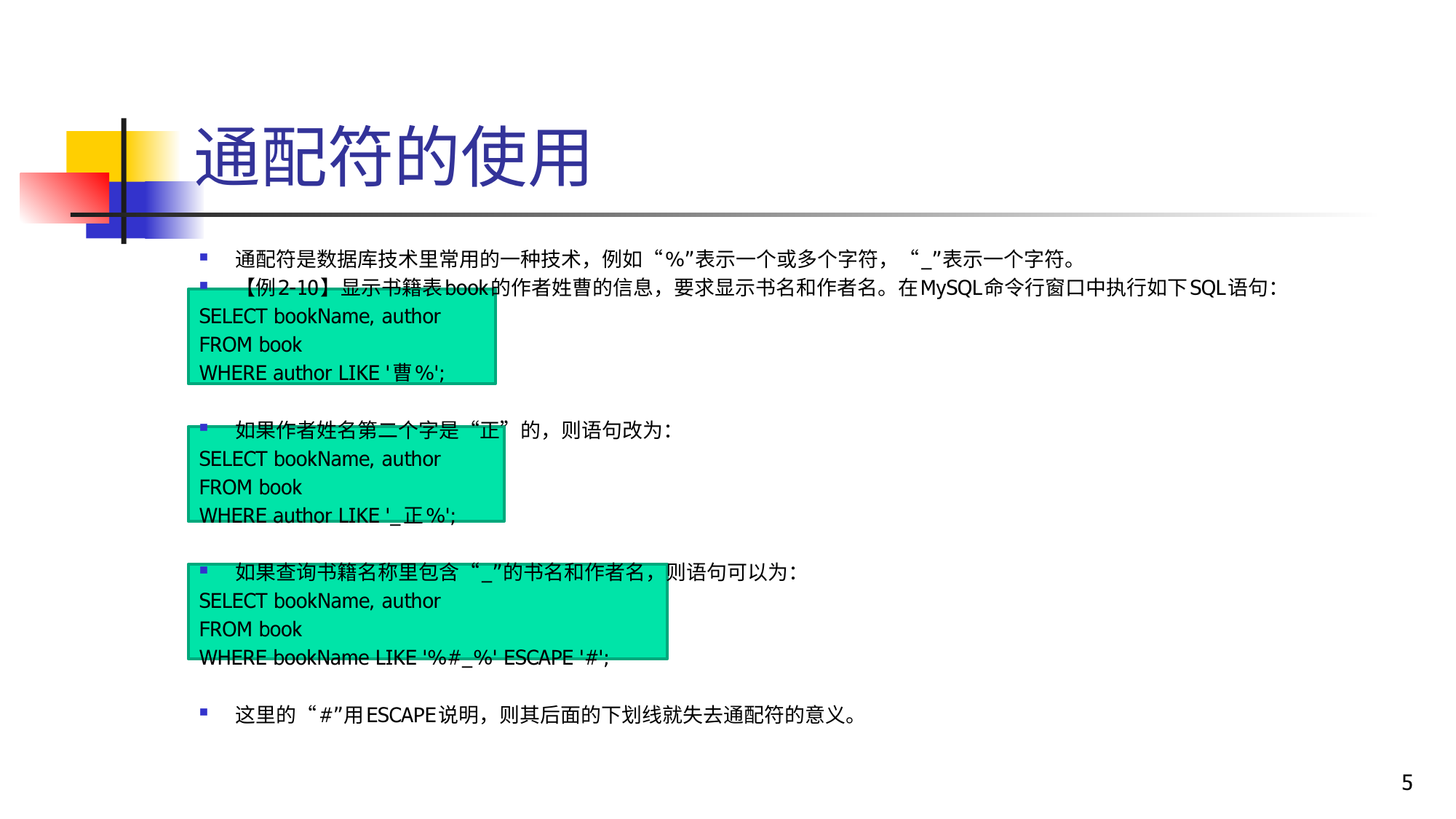

# 通配符的使用
通配符是数据库技术里常用的一种技术，例如“%”表示一个或多个字符，“_”表示一个字符。
【例2-10】显示书籍表book的作者姓曹的信息，要求显示书名和作者名。在MySQL命令行窗口中执行如下SQL语句：
SELECT bookName, author
FROM book
WHERE author LIKE '曹%';

如果作者姓名第二个字是“正”的，则语句改为：
SELECT bookName, author
FROM book
WHERE author LIKE '_正%';

如果查询书籍名称里包含“_”的书名和作者名，则语句可以为：
SELECT bookName, author
FROM book
WHERE bookName LIKE '%#_%' ESCAPE '#';

这里的“#”用ESCAPE说明，则其后面的下划线就失去通配符的意义。

5